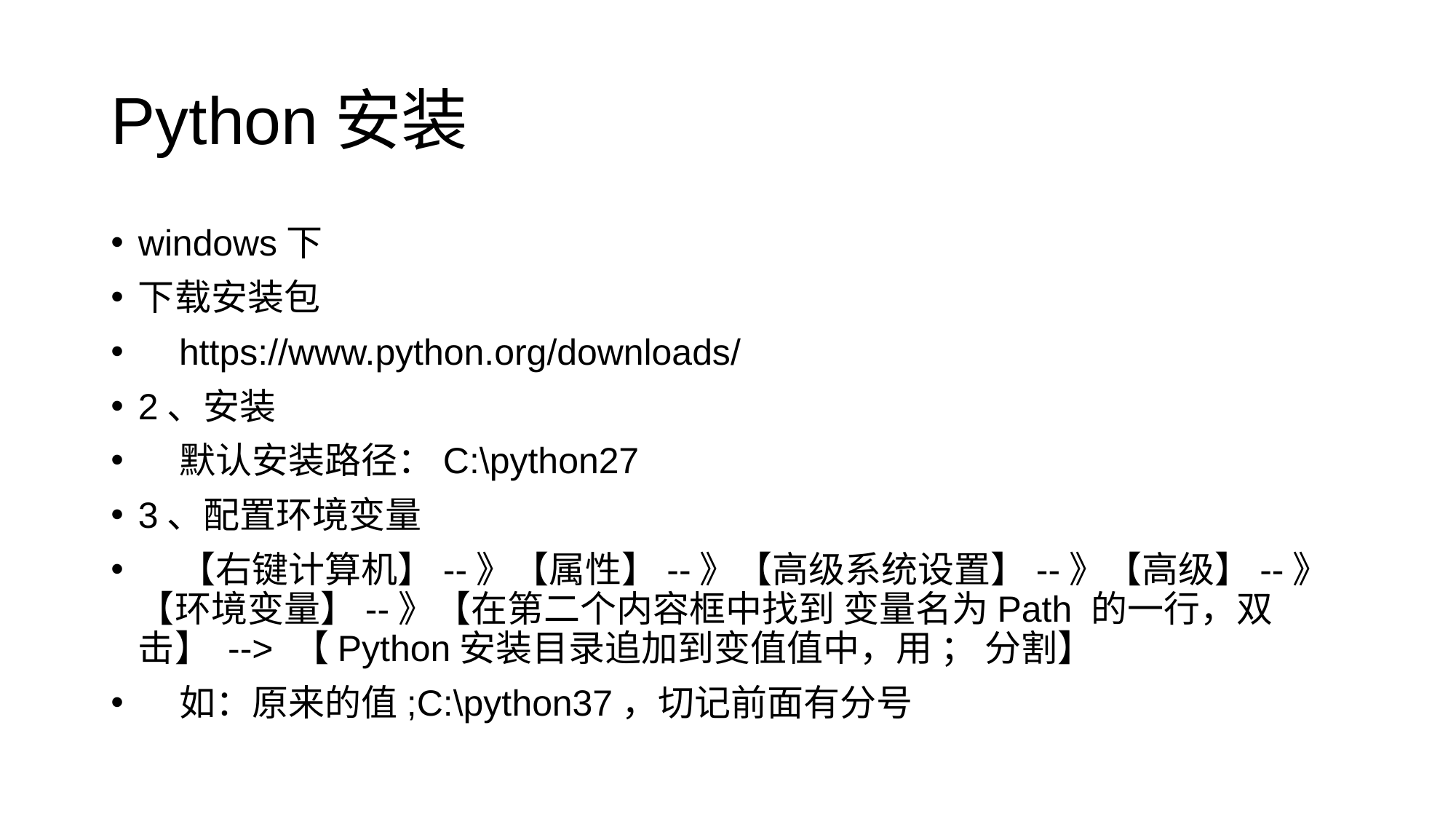

# Python安装
windows下
下载安装包
    https://www.python.org/downloads/
2、安装
    默认安装路径：C:\python27
3、配置环境变量
    【右键计算机】--》【属性】--》【高级系统设置】--》【高级】--》【环境变量】--》【在第二个内容框中找到 变量名为Path 的一行，双击】 --> 【Python安装目录追加到变值值中，用 ； 分割】
    如：原来的值;C:\python37，切记前面有分号